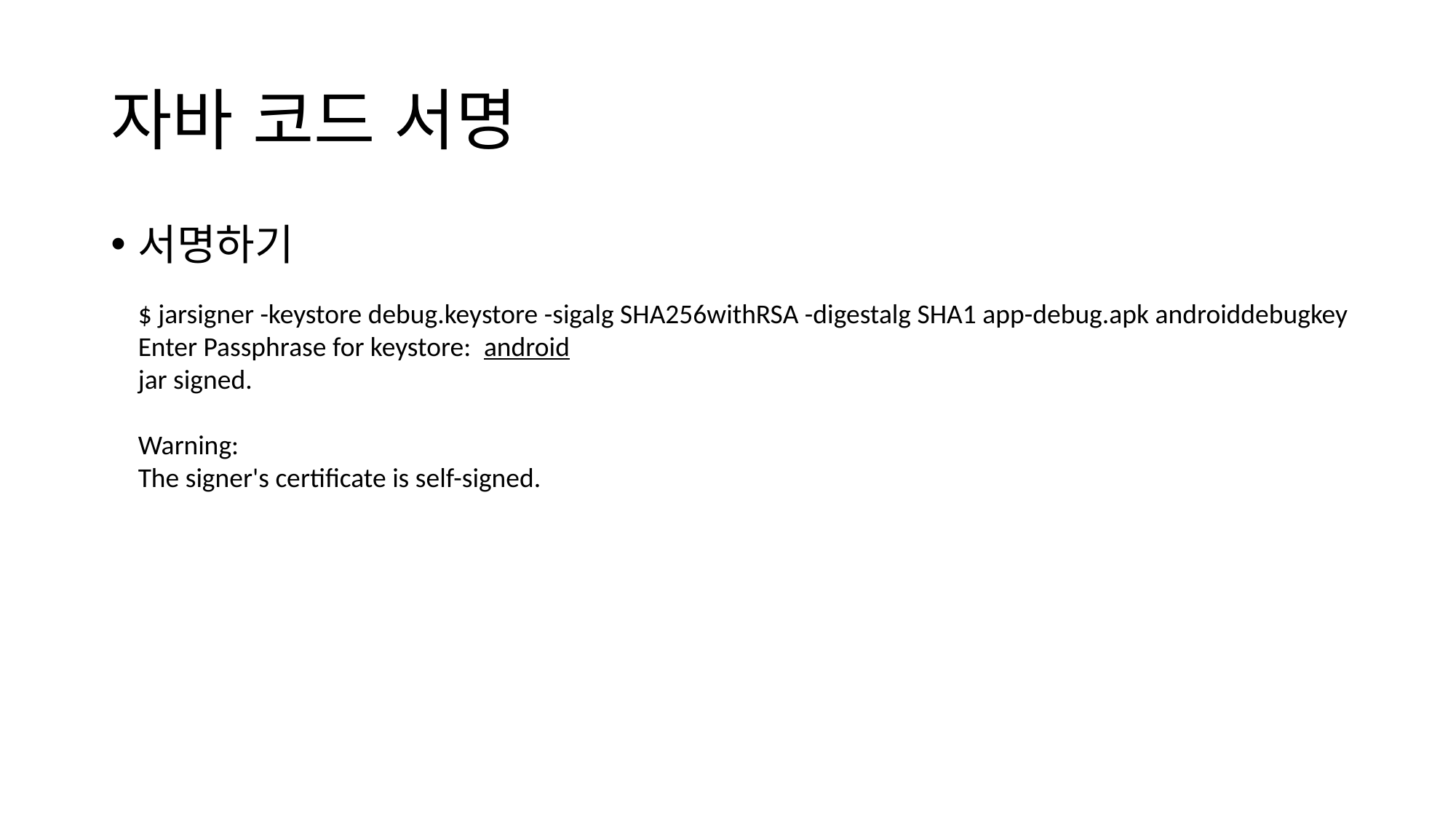

# 자바 코드 서명
서명하기
$ jarsigner -keystore debug.keystore -sigalg SHA256withRSA -digestalg SHA1 app-debug.apk androiddebugkey
Enter Passphrase for keystore:  android
jar signed.

Warning:
The signer's certificate is self-signed.